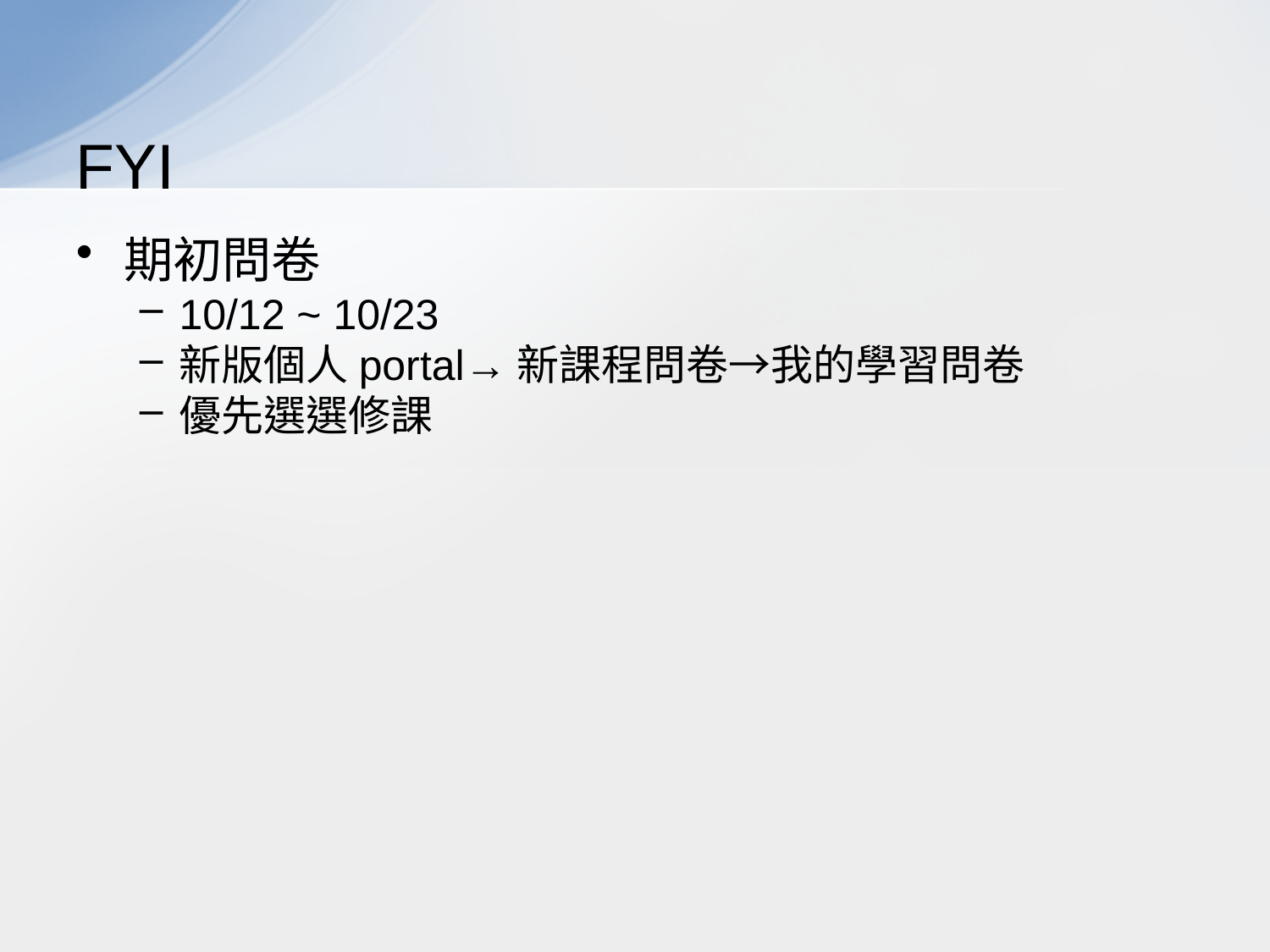

# FYI
期初問卷
10/12 ~ 10/23
新版個人portal→新課程問卷→我的學習問卷
優先選選修課